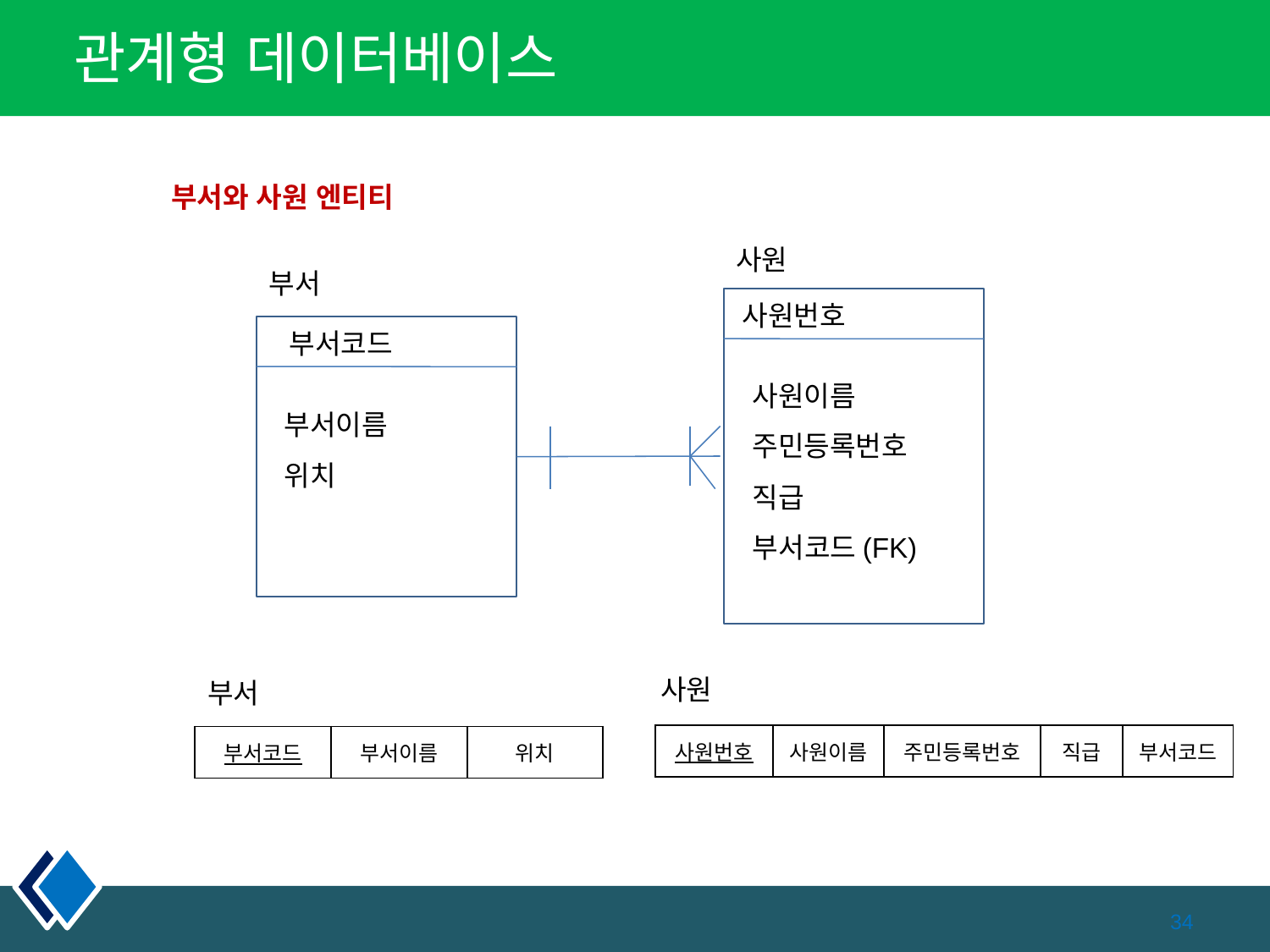

# 관계형 데이터베이스
   부서와 사원 엔티티
사원

사원번호
사원이름
주민등록번호
직급
부서코드(FK)
부서

부서코드
부서이름
위치
사원
부서
| 사원번호 | 사원이름 | 주민등록번호 | 직급 | 부서코드 |
| --- | --- | --- | --- | --- |
| 부서코드 | 부서이름 | 위치 |
| --- | --- | --- |
34